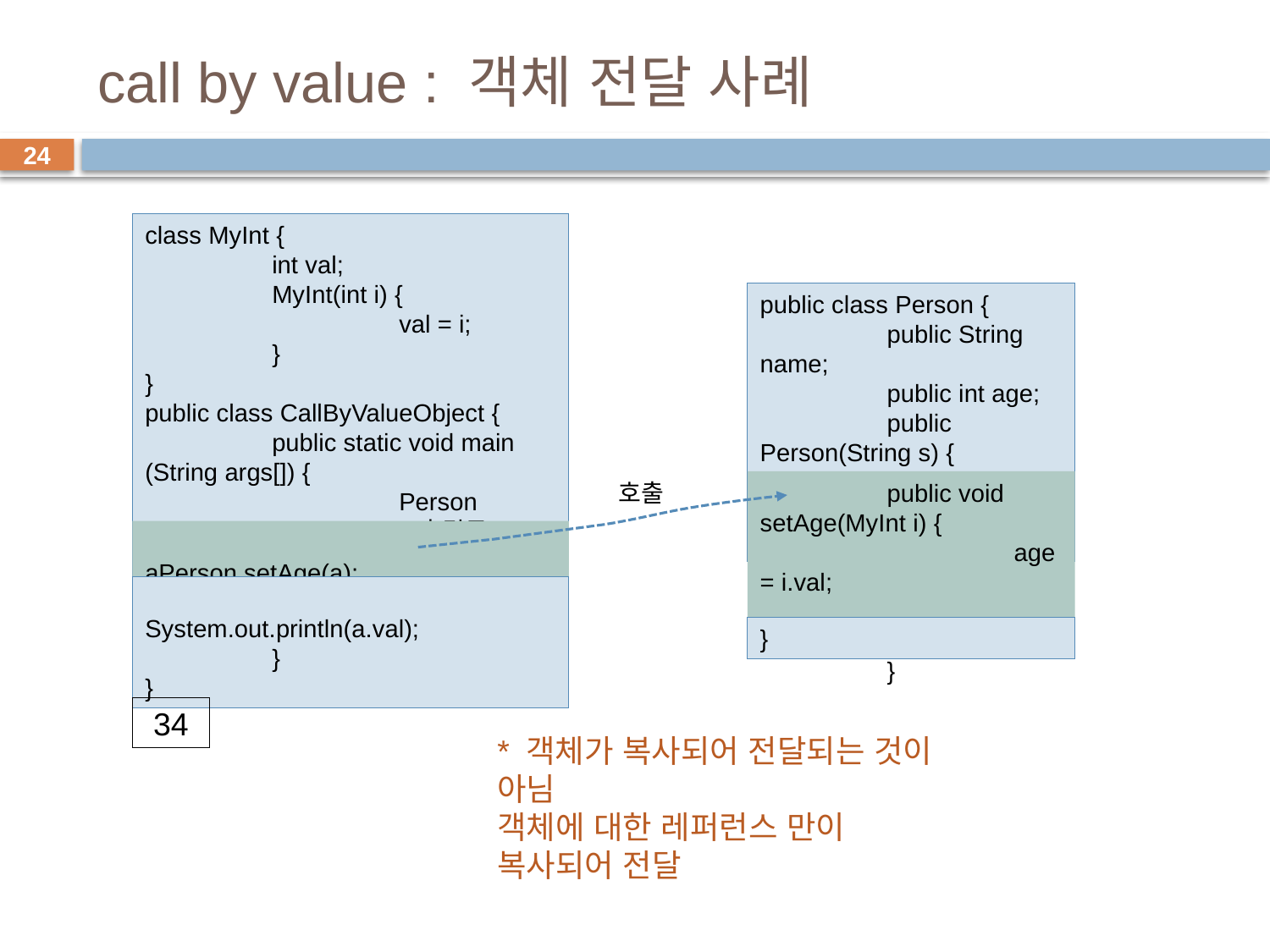

# call by value : 객체 전달 사례
24
class MyInt {
	int val;
	MyInt(int i) {
		val = i;
	}
}
public class CallByValueObject {
	public static void main (String args[]) {
		Person aPerson = new Person("홍길동");
		MyInt a = new MyInt(33);
public class Person {
	public String name;
	public int age;
	public Person(String s) {
		name = s;
	}
호출
	public void setAge(MyInt i) {
		age = i.val;
		i.val++;
	}

		aPerson.setAge(a);
		System.out.println(a.val);
	}
}
}
34
* 객체가 복사되어 전달되는 것이 아님
객체에 대한 레퍼런스 만이 복사되어 전달